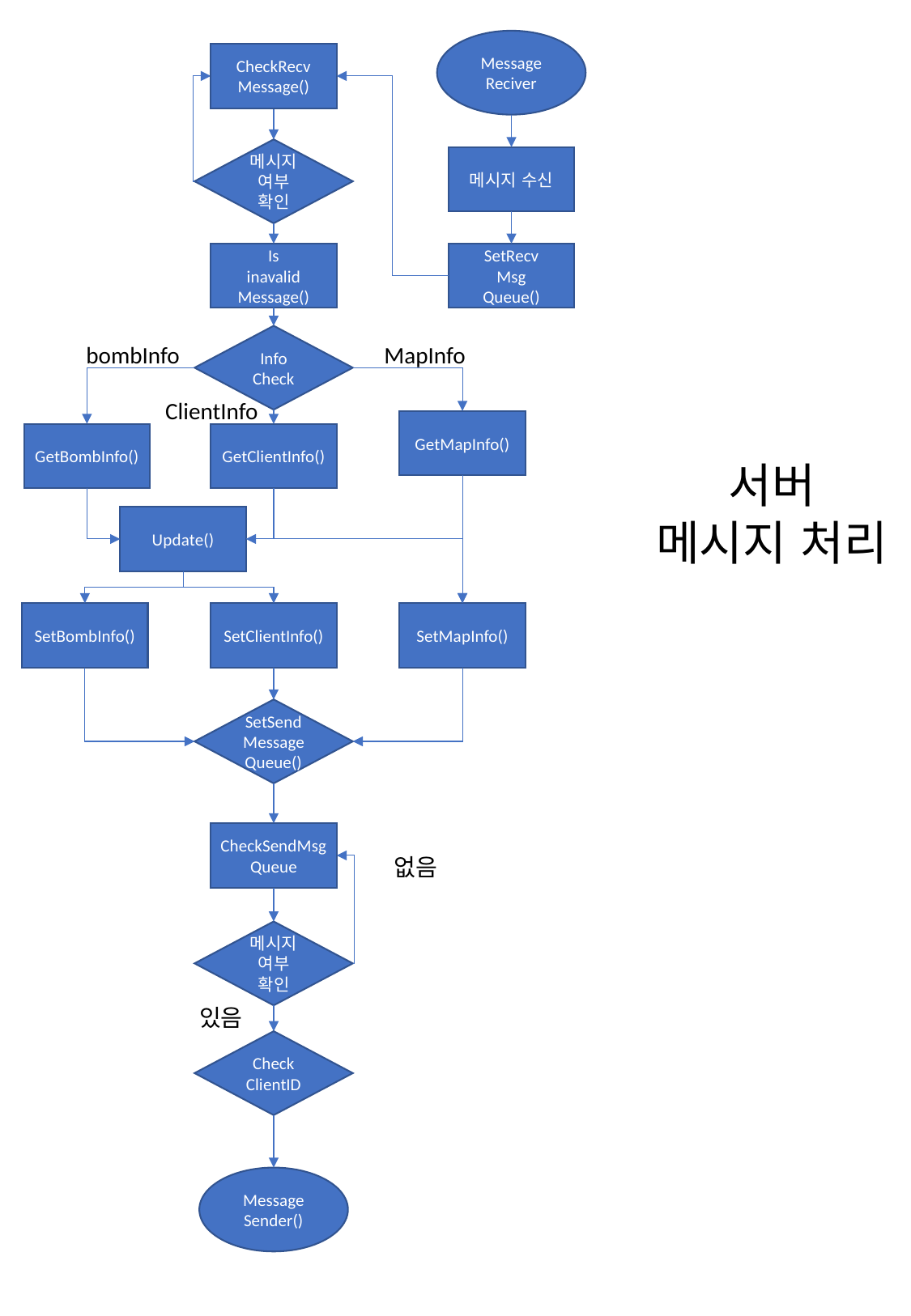

Message
Reciver
CheckRecv
Message()
메시지 여부 확인
메시지 수신
Is
inavalid
Message()
SetRecv
Msg
Queue()
Info Check
bombInfo
MapInfo
ClientInfo
GetMapInfo()
GetBombInfo()
GetClientInfo()
서버
메시지 처리
Update()
SetBombInfo()
SetClientInfo()
SetMapInfo()
SetSendMessage
Queue()
CheckSendMsg
Queue
없음
메시지 여부 확인
있음
Check
ClientID
Message
Sender()